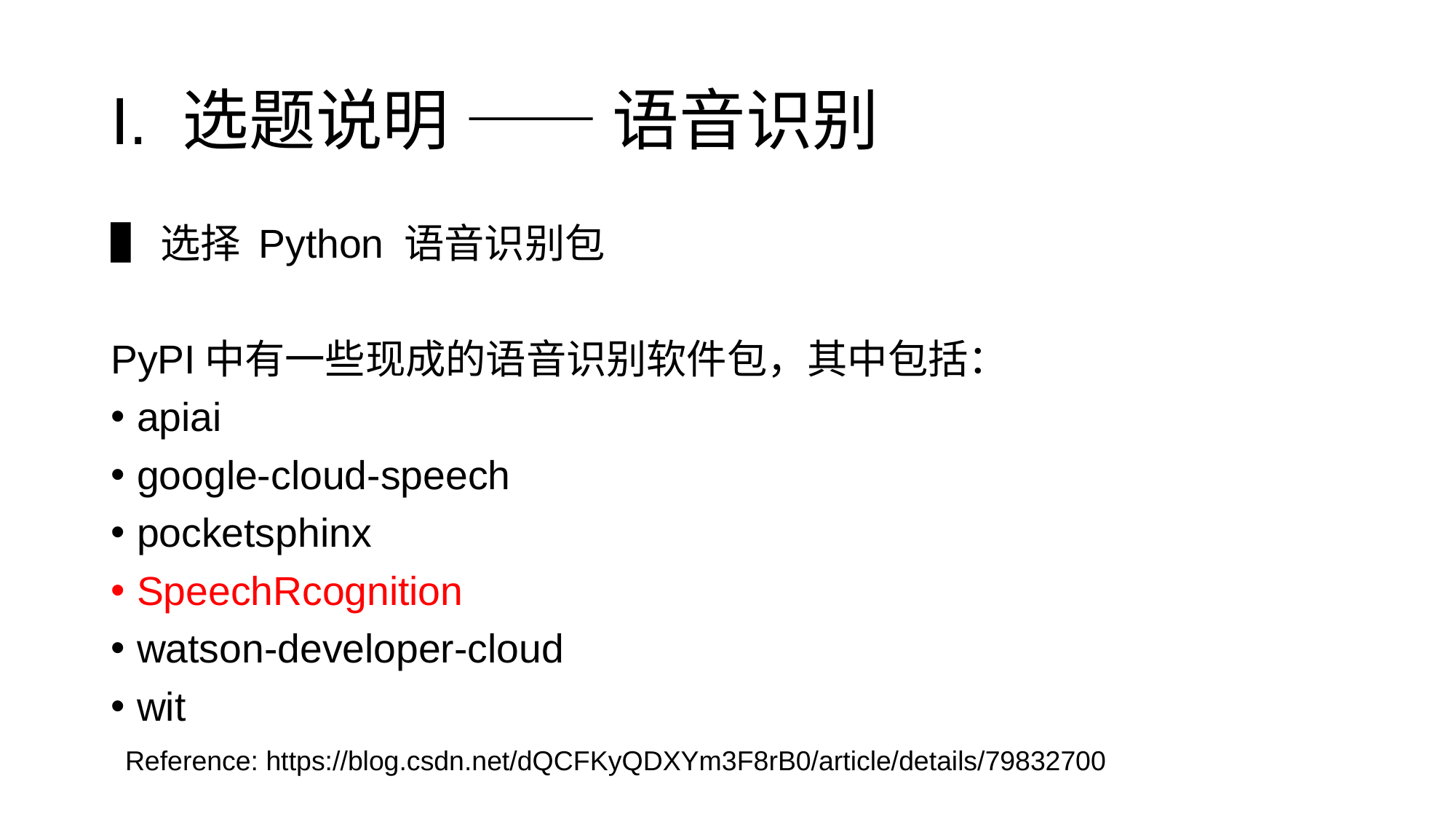

# I. 选题说明 —— 语音识别
▌选择 Python 语音识别包

PyPI中有一些现成的语音识别软件包，其中包括：
apiai
google-cloud-speech
pocketsphinx
SpeechRcognition
watson-developer-cloud
wit

Reference: https://blog.csdn.net/dQCFKyQDXYm3F8rB0/article/details/79832700